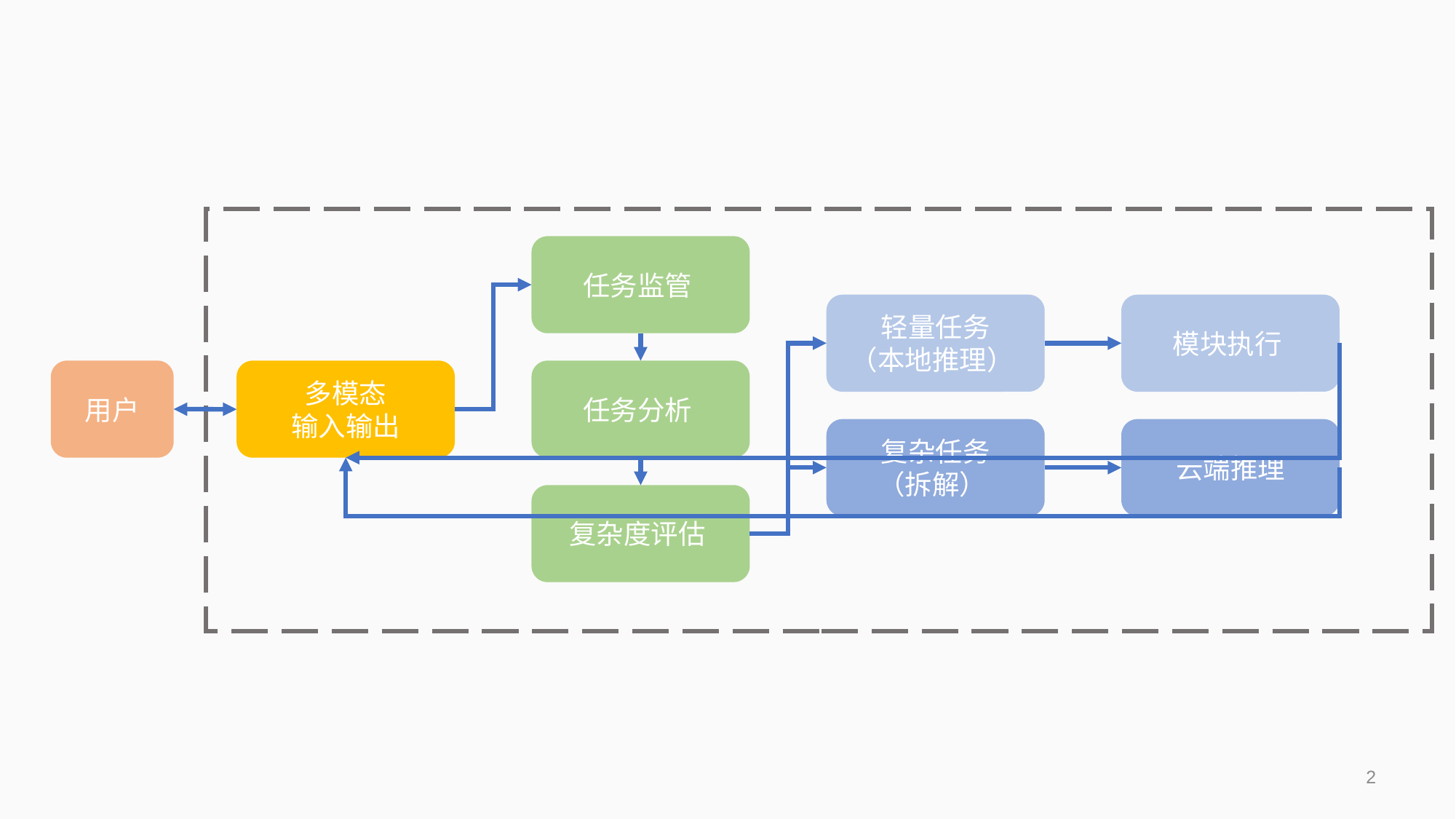

任务监管
轻量任务
（本地推理）
模块执行
用户
多模态
输入输出
任务分析
复杂任务
（拆解）
云端推理
复杂度评估
2